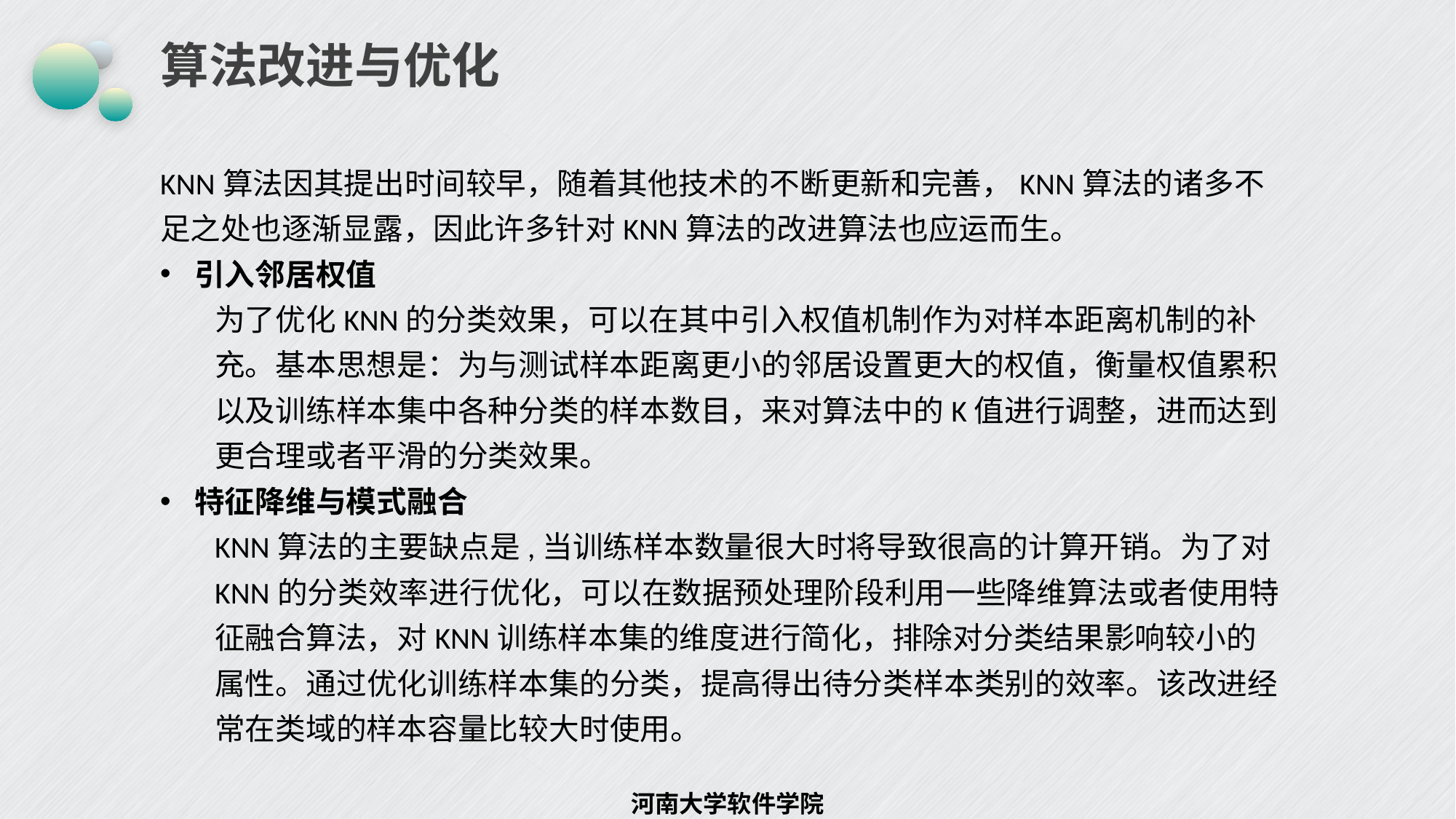

# 算法改进与优化
KNN算法因其提出时间较早，随着其他技术的不断更新和完善，KNN算法的诸多不足之处也逐渐显露，因此许多针对KNN算法的改进算法也应运而生。
引入邻居权值
为了优化KNN的分类效果，可以在其中引入权值机制作为对样本距离机制的补充。基本思想是：为与测试样本距离更小的邻居设置更大的权值，衡量权值累积以及训练样本集中各种分类的样本数目，来对算法中的K值进行调整，进而达到更合理或者平滑的分类效果。
特征降维与模式融合
KNN算法的主要缺点是,当训练样本数量很大时将导致很高的计算开销。为了对KNN的分类效率进行优化，可以在数据预处理阶段利用一些降维算法或者使用特征融合算法，对KNN训练样本集的维度进行简化，排除对分类结果影响较小的属性。通过优化训练样本集的分类，提高得出待分类样本类别的效率。该改进经常在类域的样本容量比较大时使用。